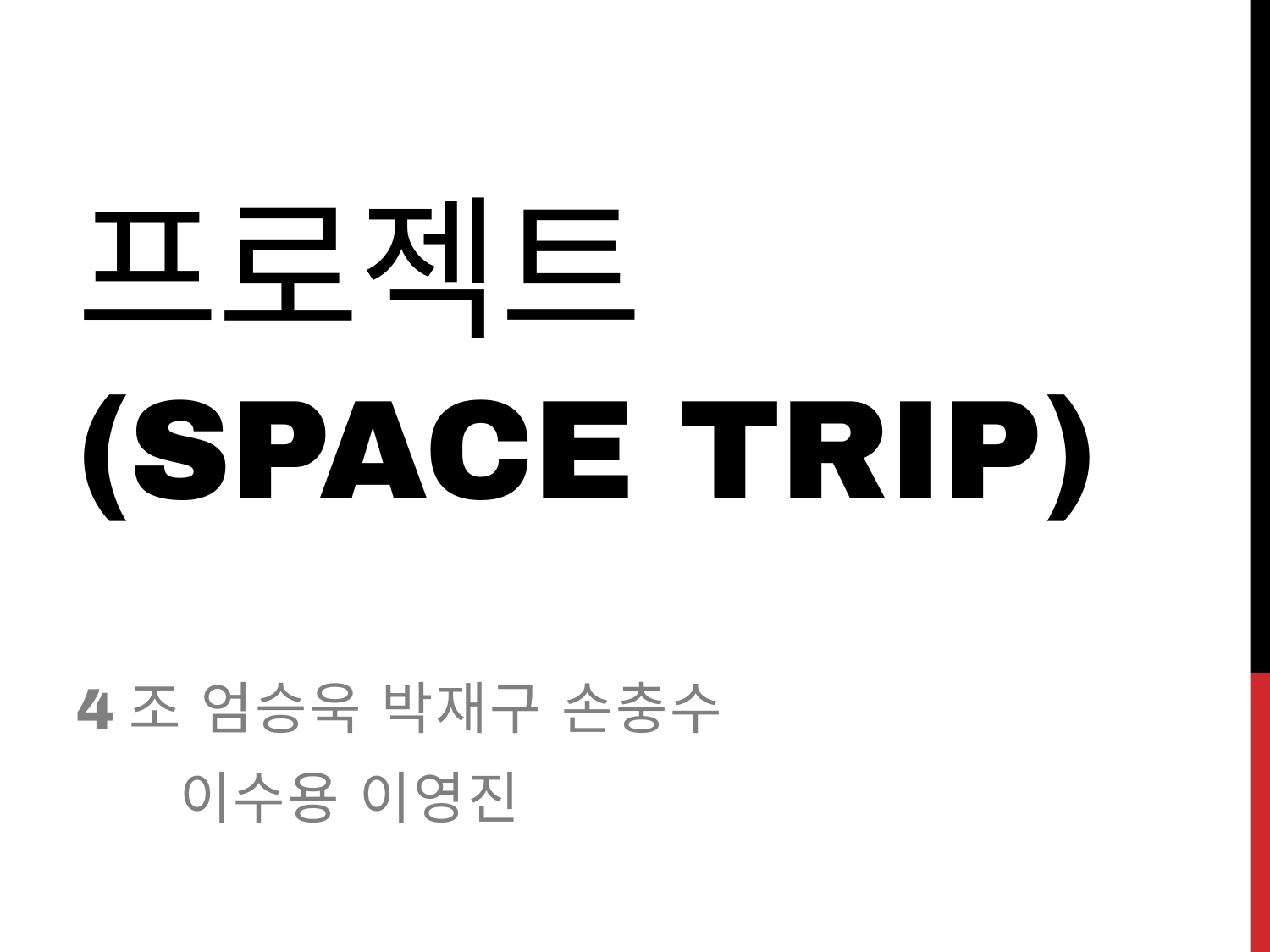

# 프로젝트 (SpAce trip)
4조 엄승욱 박재구 손충수
     이수용 이영진